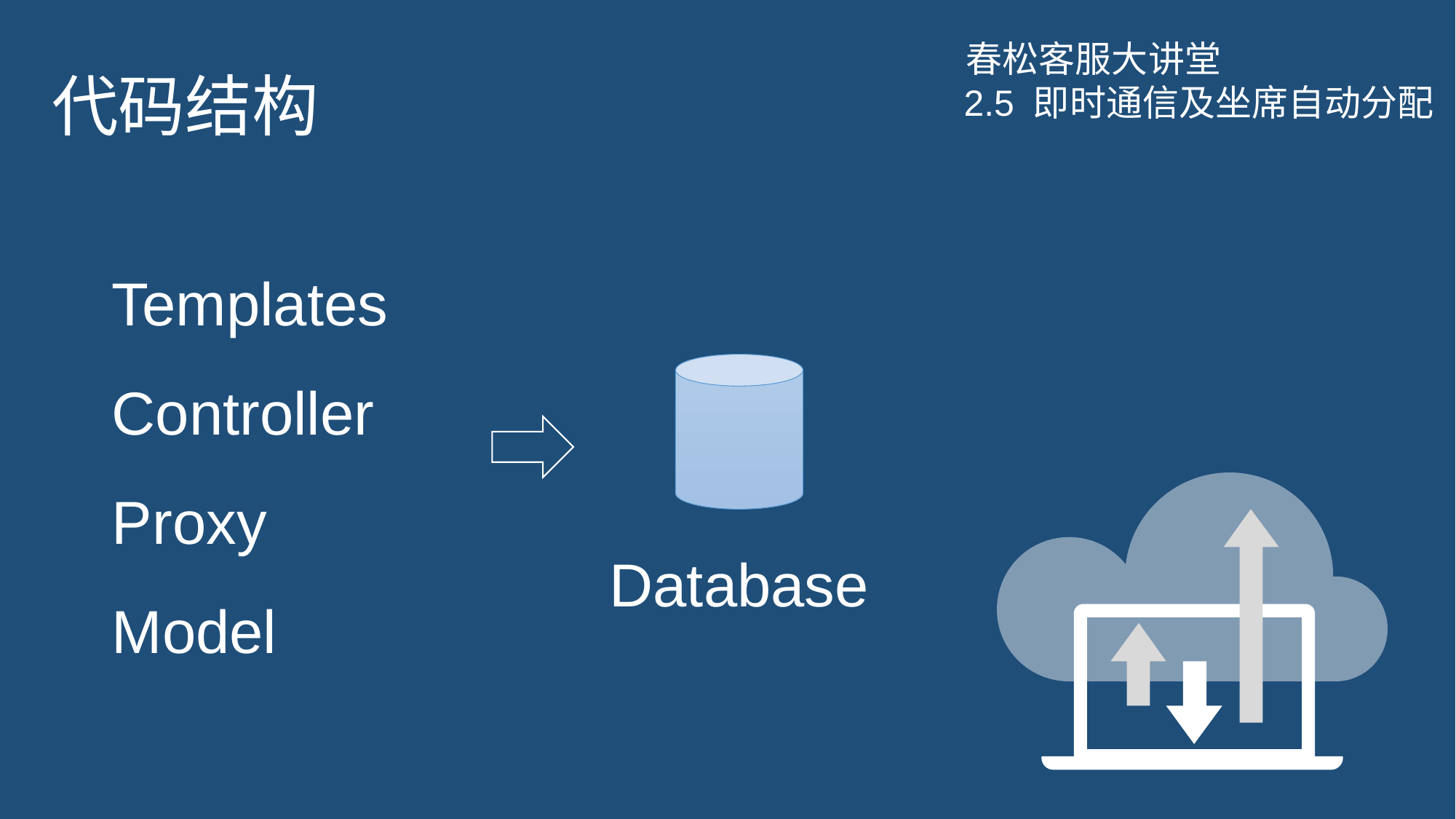

# 代码结构
春松客服大讲堂
2.5 即时通信及坐席自动分配
Templates
Controller
Proxy
Model

Database